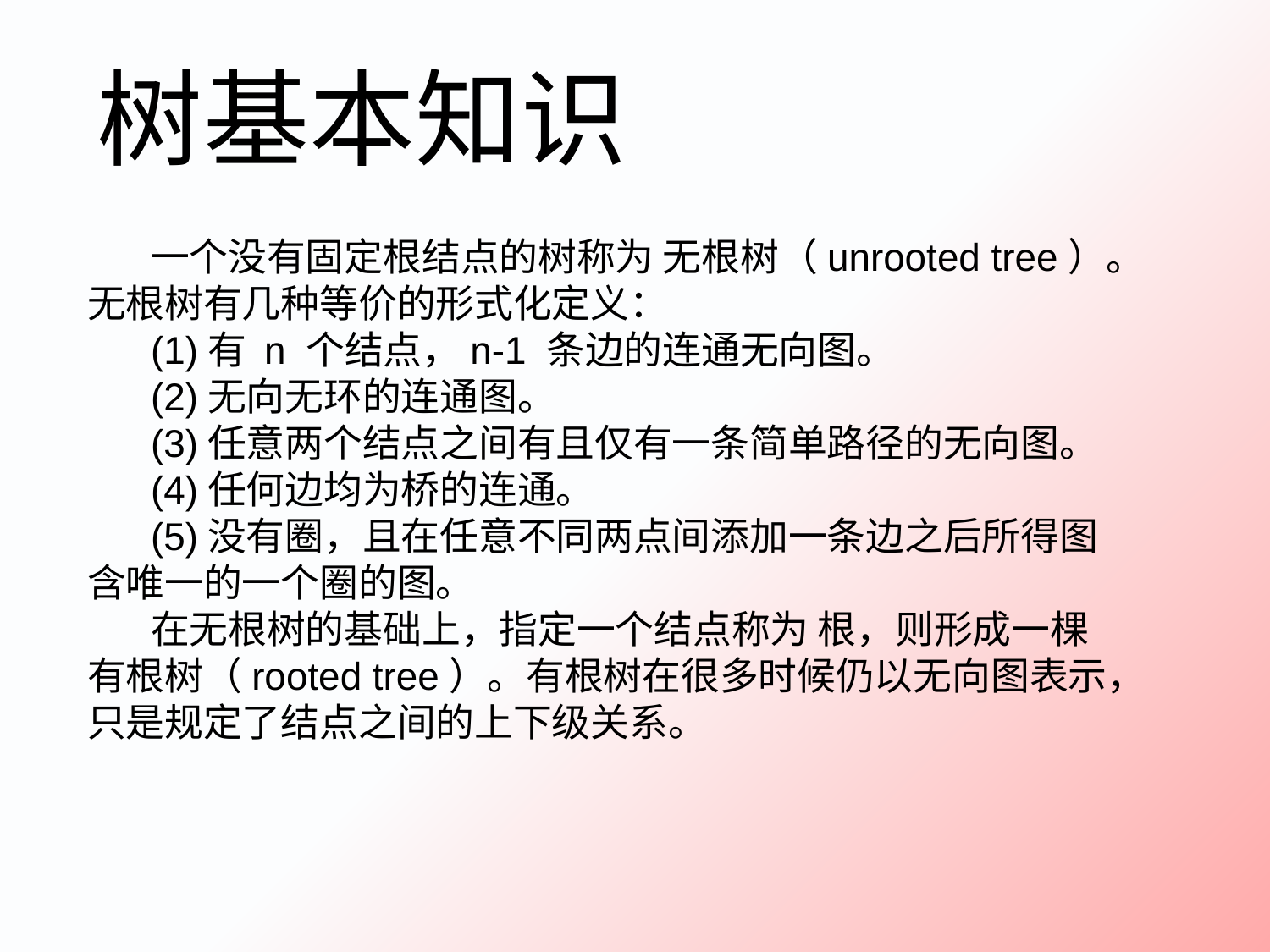

树基本知识
一个没有固定根结点的树称为 无根树（unrooted tree）。无根树有几种等价的形式化定义：
(1)有 n 个结点，n-1 条边的连通无向图。
(2)无向无环的连通图。
(3)任意两个结点之间有且仅有一条简单路径的无向图。
(4)任何边均为桥的连通。
(5)没有圈，且在任意不同两点间添加一条边之后所得图含唯一的一个圈的图。
在无根树的基础上，指定一个结点称为 根，则形成一棵 有根树（rooted tree）。有根树在很多时候仍以无向图表示，只是规定了结点之间的上下级关系。